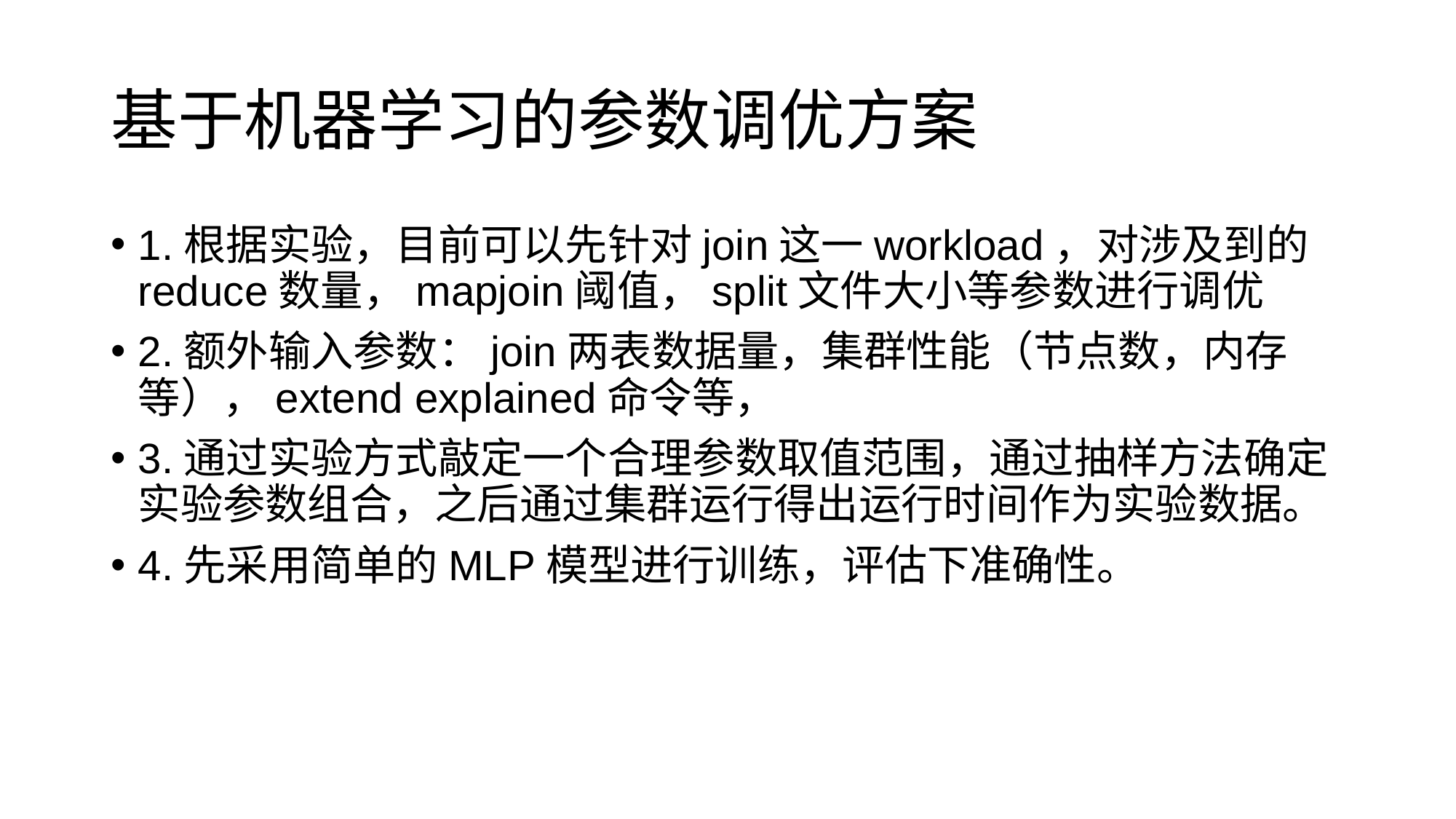

# 基于机器学习的参数调优方案
1.根据实验，目前可以先针对join这一workload，对涉及到的reduce数量，mapjoin阈值，split文件大小等参数进行调优
2.额外输入参数：join两表数据量，集群性能（节点数，内存等），extend explained命令等，
3.通过实验方式敲定一个合理参数取值范围，通过抽样方法确定实验参数组合，之后通过集群运行得出运行时间作为实验数据。
4.先采用简单的MLP模型进行训练，评估下准确性。